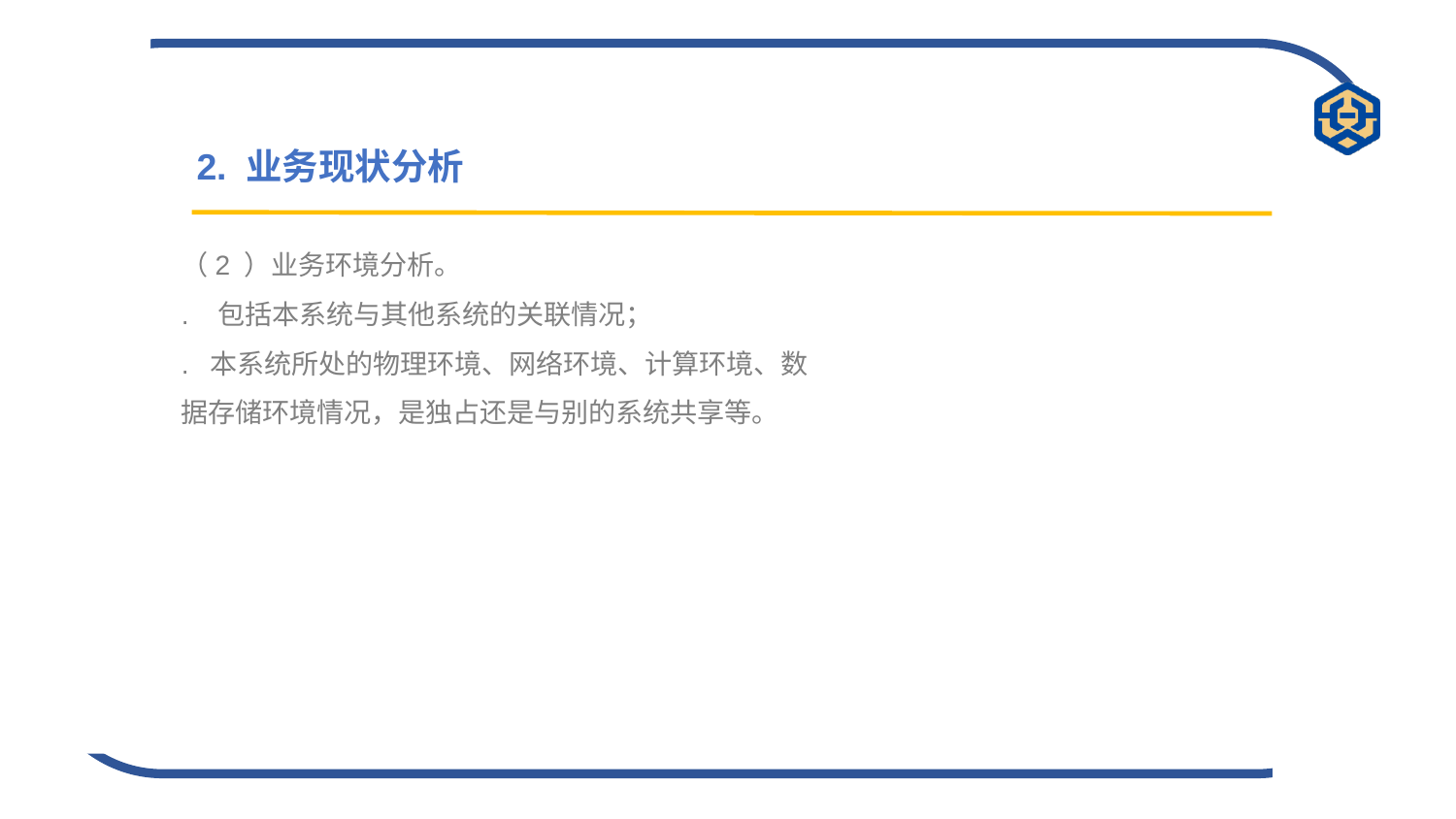

2. 业务现状分析
（2 ）业务环境分析。
.   包括本系统与其他系统的关联情况；
.  本系统所处的物理环境、网络环境、计算环境、数
据存储环境情况，是独占还是与别的系统共享等。